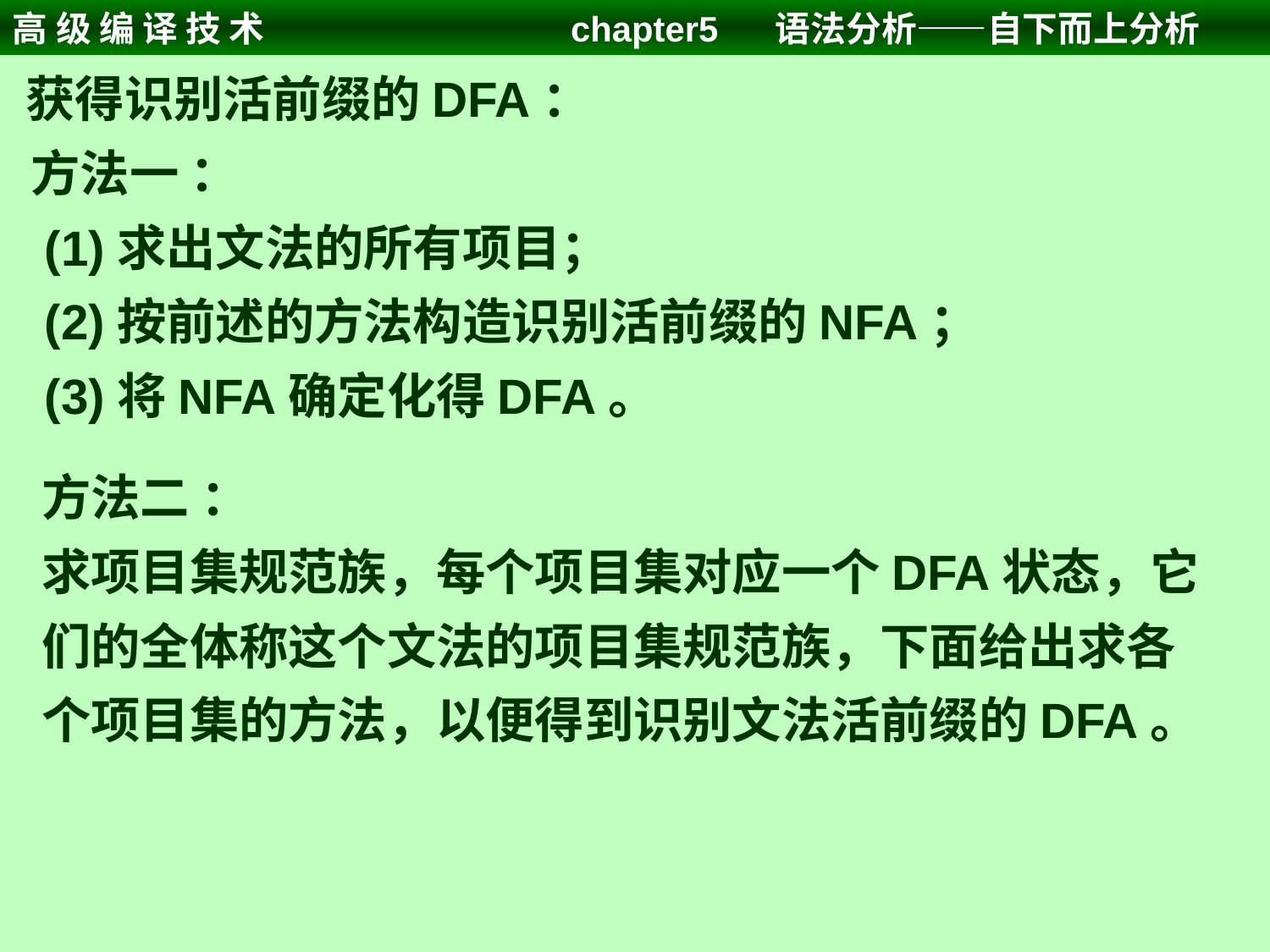

获得识别活前缀的DFA：
方法一 ：
 (1)求出文法的所有项目；
 (2)按前述的方法构造识别活前缀的NFA；
 (3)将NFA确定化得DFA。
方法二 ：
求项目集规范族，每个项目集对应一个DFA状态，它
们的全体称这个文法的项目集规范族，下面给出求各
个项目集的方法，以便得到识别文法活前缀的DFA。